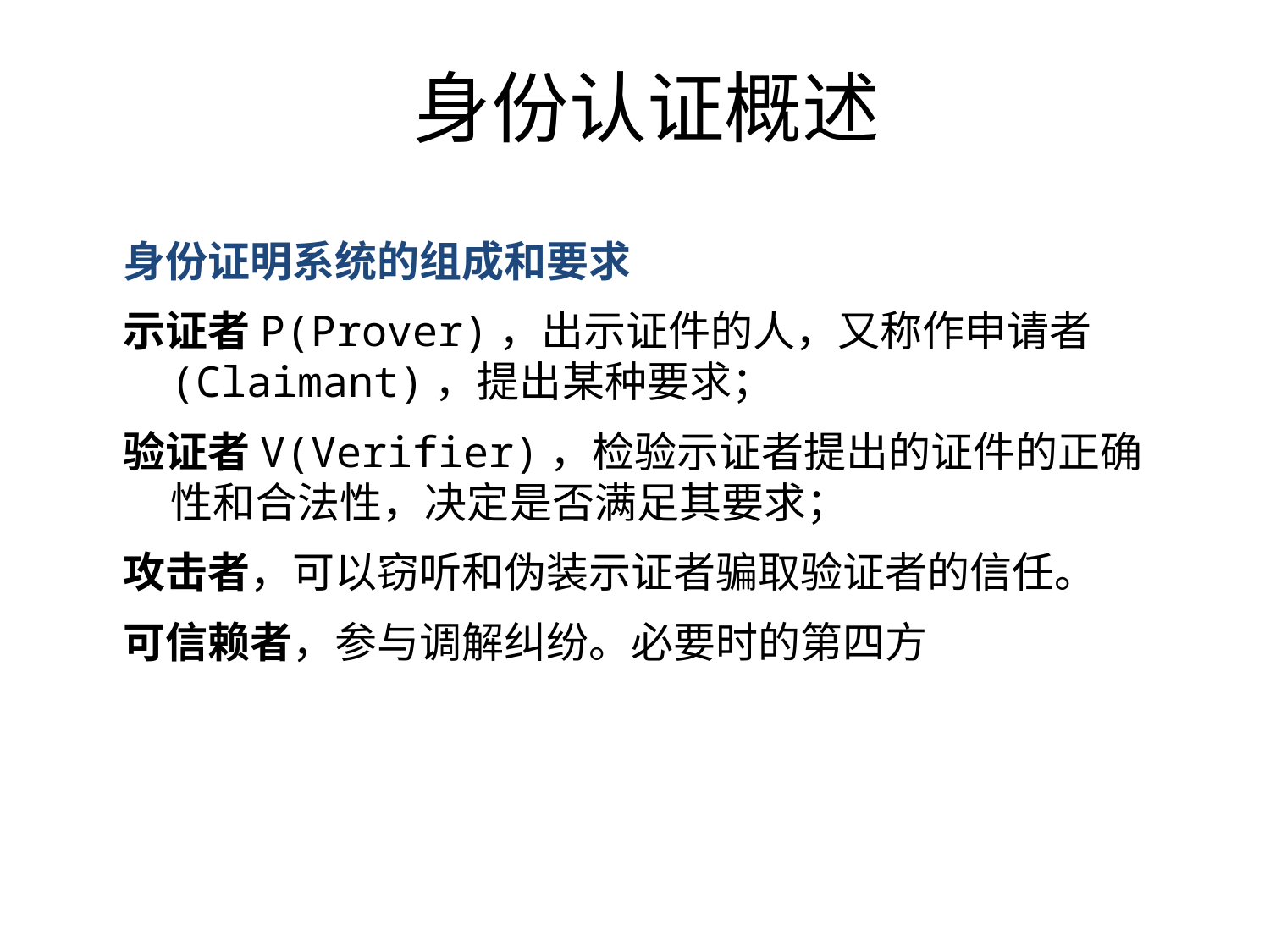

# 身份认证概述
身份证明系统的组成和要求
示证者P(Prover)，出示证件的人，又称作申请者(Claimant)，提出某种要求；
验证者V(Verifier)，检验示证者提出的证件的正确性和合法性，决定是否满足其要求；
攻击者，可以窃听和伪装示证者骗取验证者的信任。
可信赖者，参与调解纠纷。必要时的第四方